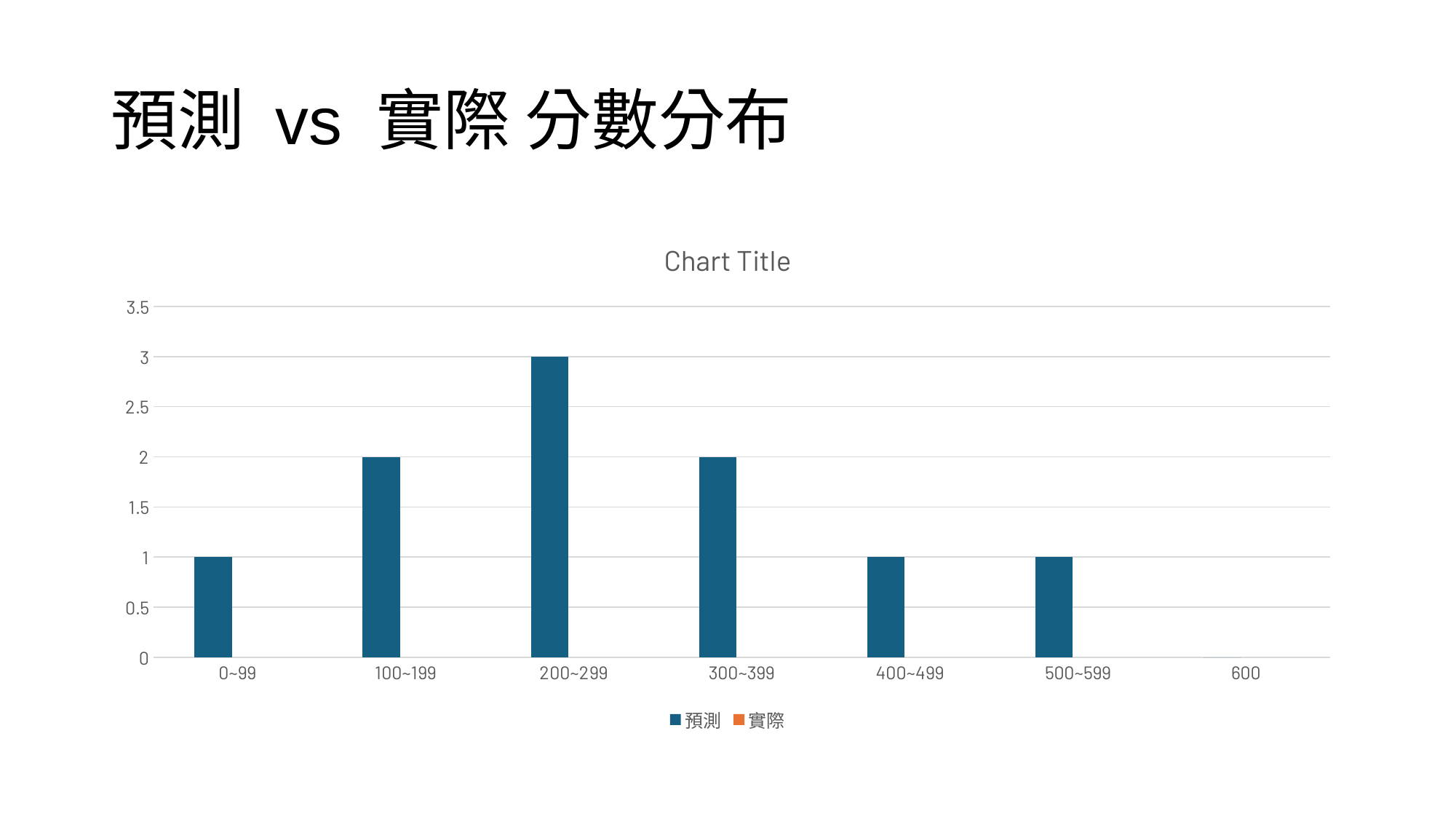

# 預測 vs 實際 分數分布

### Chart:

| Category | 預測 | 實際 |
|---|---|---|
| 0~99 | 1.0 | None |
| 100~199 | 2.0 | None |
| 200~299 | 3.0 | None |
| 300~399 | 2.0 | None |
| 400~499 | 1.0 | None |
| 500~599 | 1.0 | None |
| 600 | 0.0 | None |